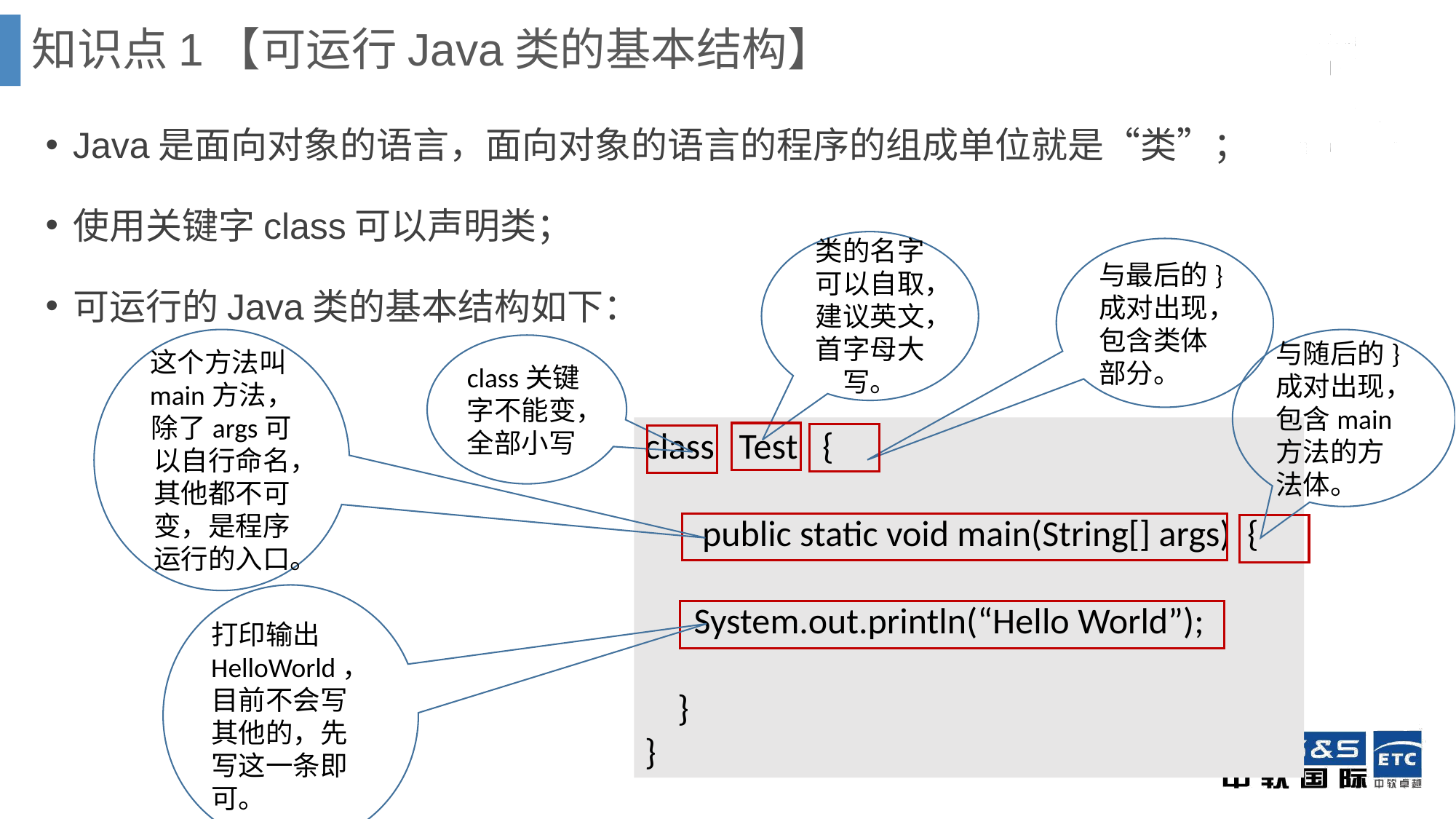

知识点1【可运行Java类的基本结构】
Java是面向对象的语言，面向对象的语言的程序的组成单位就是“类”；
使用关键字class可以声明类；
可运行的Java类的基本结构如下：
类的名字可以自取，建议英文，首字母大写。
与最后的}成对出现，包含类体部分。
这个方法叫main方法，除了args可以自行命名，其他都不可变，是程序运行的入口。
与随后的}成对出现，包含main方法的方法体。
class关键字不能变，全部小写
class   Test   {

       public static void main(String[] args)  {

      System.out.println(“Hello World”);

    }
}

打印输出HelloWorld，目前不会写其他的，先写这一条即可。